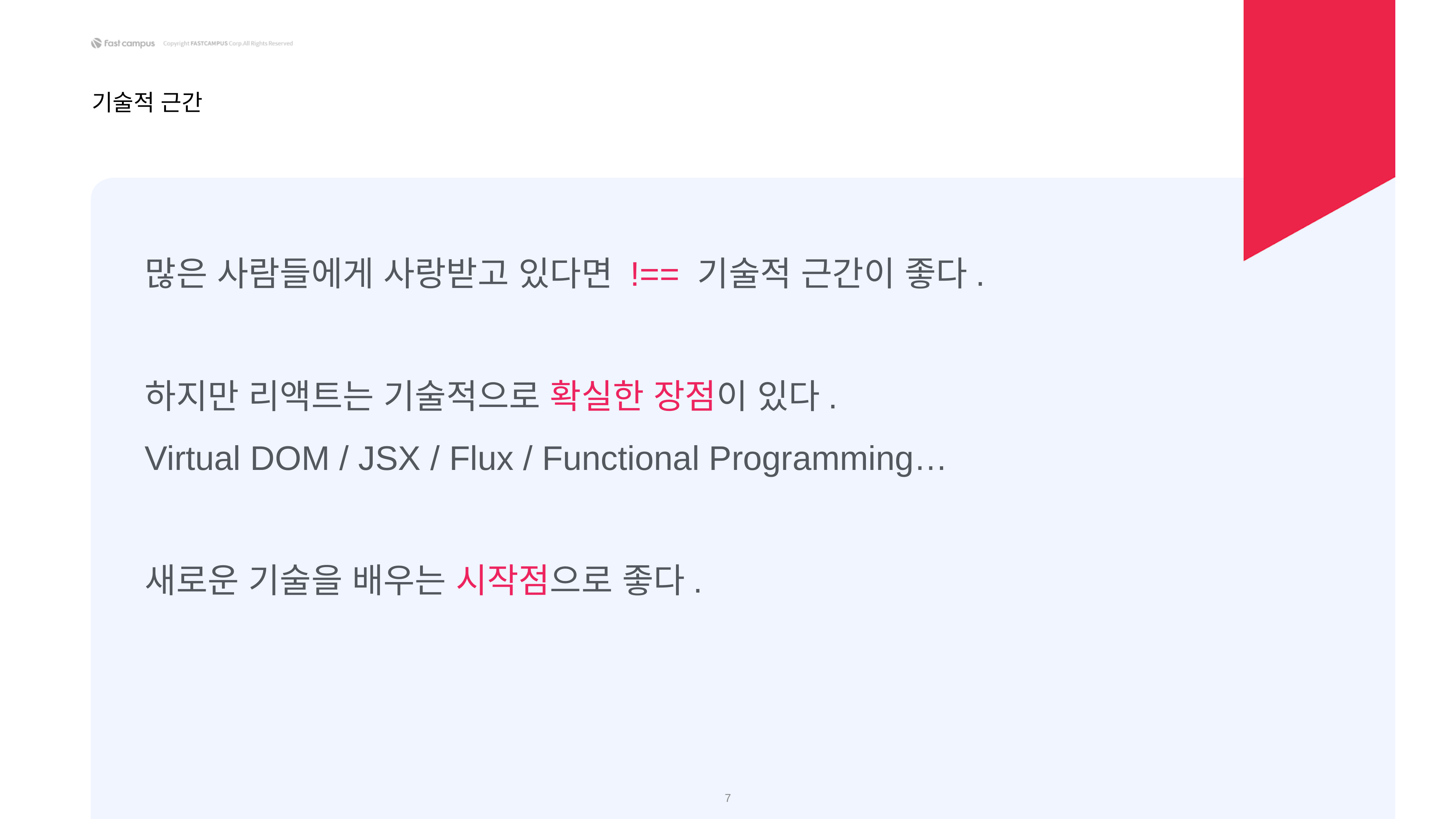

기술적 근간
많은 사람들에게 사랑받고 있다면 !== 기술적 근간이 좋다.

하지만 리액트는 기술적으로 확실한 장점이 있다.
Virtual DOM / JSX / Flux / Functional Programming…

새로운 기술을 배우는 시작점으로 좋다.
7